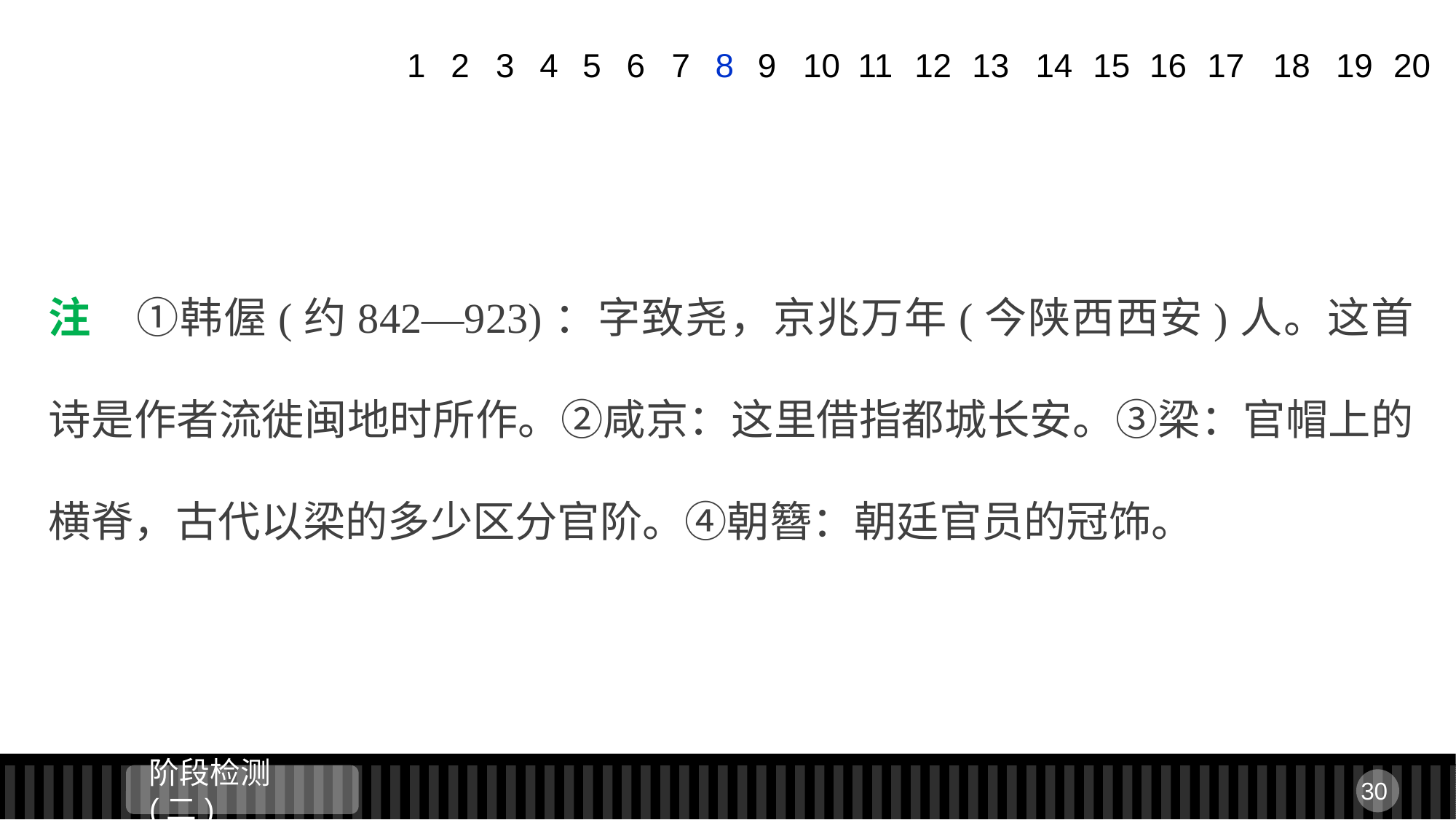

1
2
3
4
5
6
7
8
9
11
12
13
14
15
16
17
18
19
20
10
注　①韩偓(约842—923)：字致尧，京兆万年(今陕西西安)人。这首诗是作者流徙闽地时所作。②咸京：这里借指都城长安。③梁：官帽上的横脊，古代以梁的多少区分官阶。④朝簪：朝廷官员的冠饰。